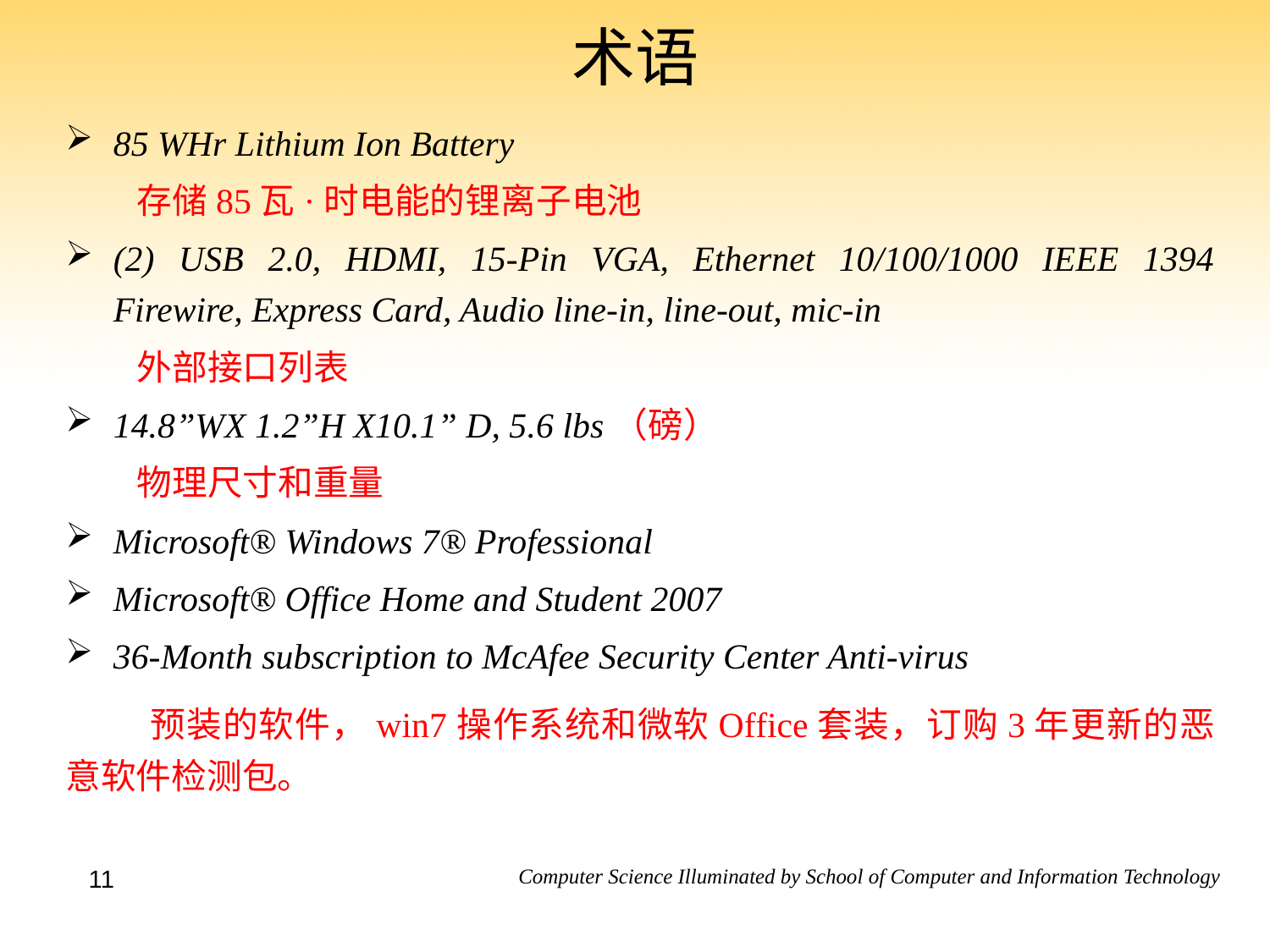

# 术语
85 WHr Lithium Ion Battery
        存储85瓦·时电能的锂离子电池
(2) USB 2.0, HDMI, 15-Pin VGA, Ethernet 10/100/1000 IEEE 1394 Firewire, Express Card, Audio line-in, line-out, mic-in
        外部接口列表
14.8”WX 1.2”H X10.1” D, 5.6 lbs（磅）
        物理尺寸和重量
Microsoft® Windows 7® Professional
Microsoft® Office Home and Student 2007
36-Month subscription to McAfee Security Center Anti-virus
       预装的软件，win7操作系统和微软Office套装，订购3年更新的恶意软件检测包。

11